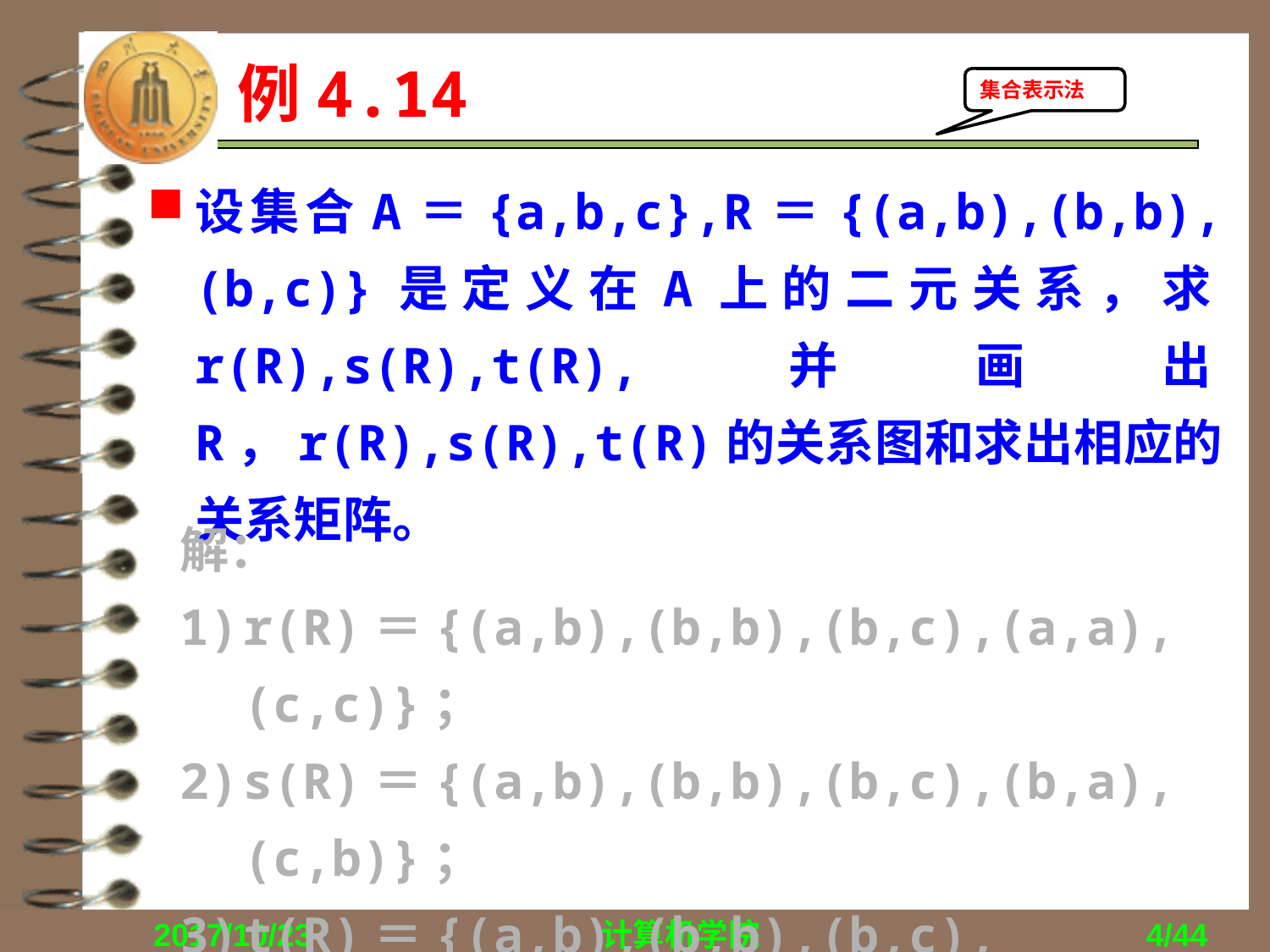

# 例4.14
集合表示法
设集合A＝{a,b,c},R＝{(a,b),(b,b),(b,c)}是定义在A上的二元关系，求r(R),s(R),t(R),并画出R，r(R),s(R),t(R)的关系图和求出相应的关系矩阵。
解：
r(R)＝{(a,b),(b,b),(b,c),(a,a),(c,c)}；
s(R)＝{(a,b),(b,b),(b,c),(b,a),(c,b)}；
t(R)＝{(a,b),(b,b),(b,c),(a,c)}。
2017/10/23
计算机学院
4/44